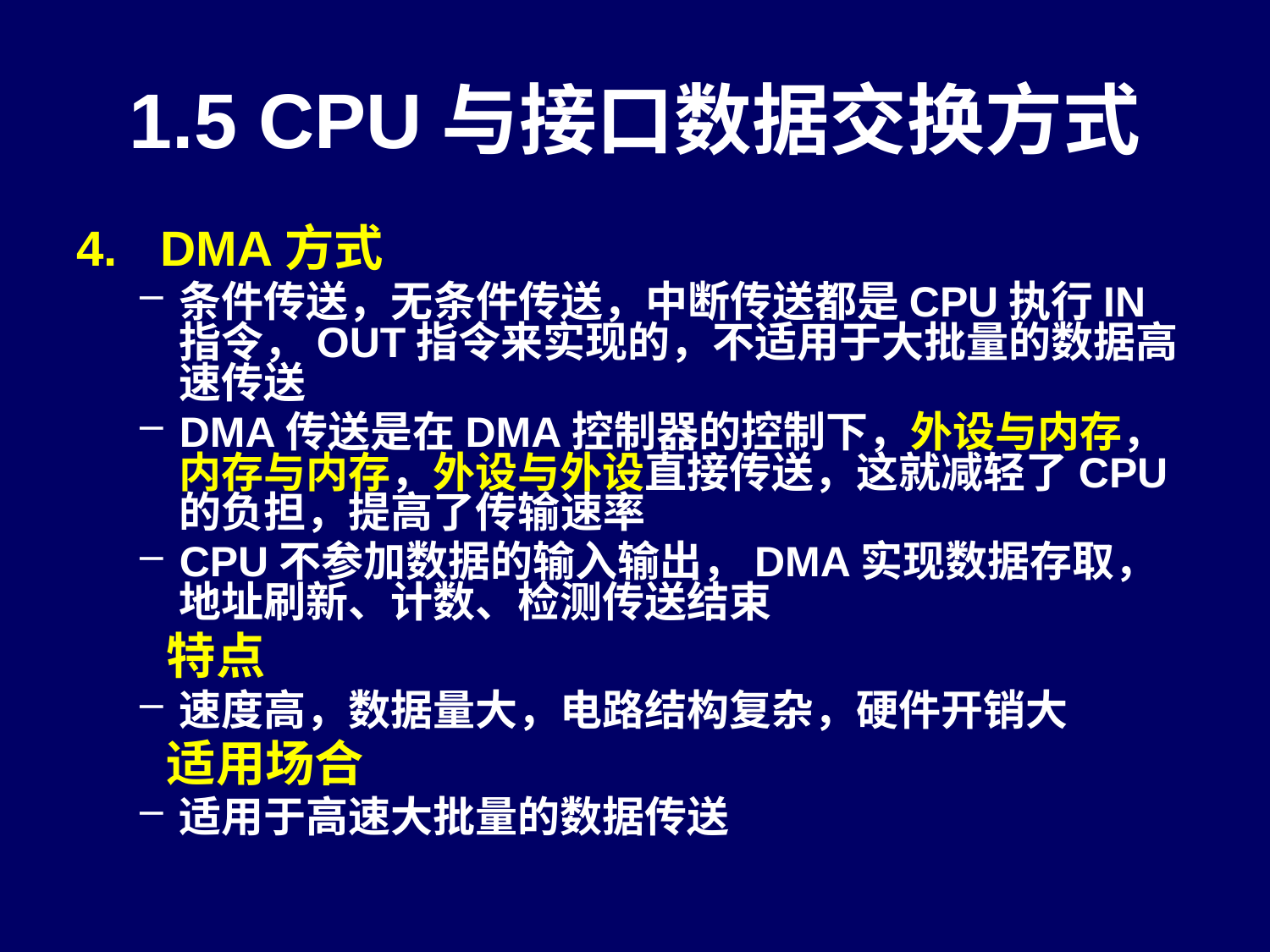

# 1.5 CPU与接口数据交换方式
DMA方式
条件传送，无条件传送，中断传送都是CPU执行IN指令，OUT指令来实现的，不适用于大批量的数据高速传送
DMA传送是在DMA控制器的控制下，外设与内存，内存与内存，外设与外设直接传送，这就减轻了CPU的负担，提高了传输速率
CPU不参加数据的输入输出，DMA实现数据存取，地址刷新、计数、检测传送结束
       特点
速度高，数据量大，电路结构复杂，硬件开销大
       适用场合
适用于高速大批量的数据传送